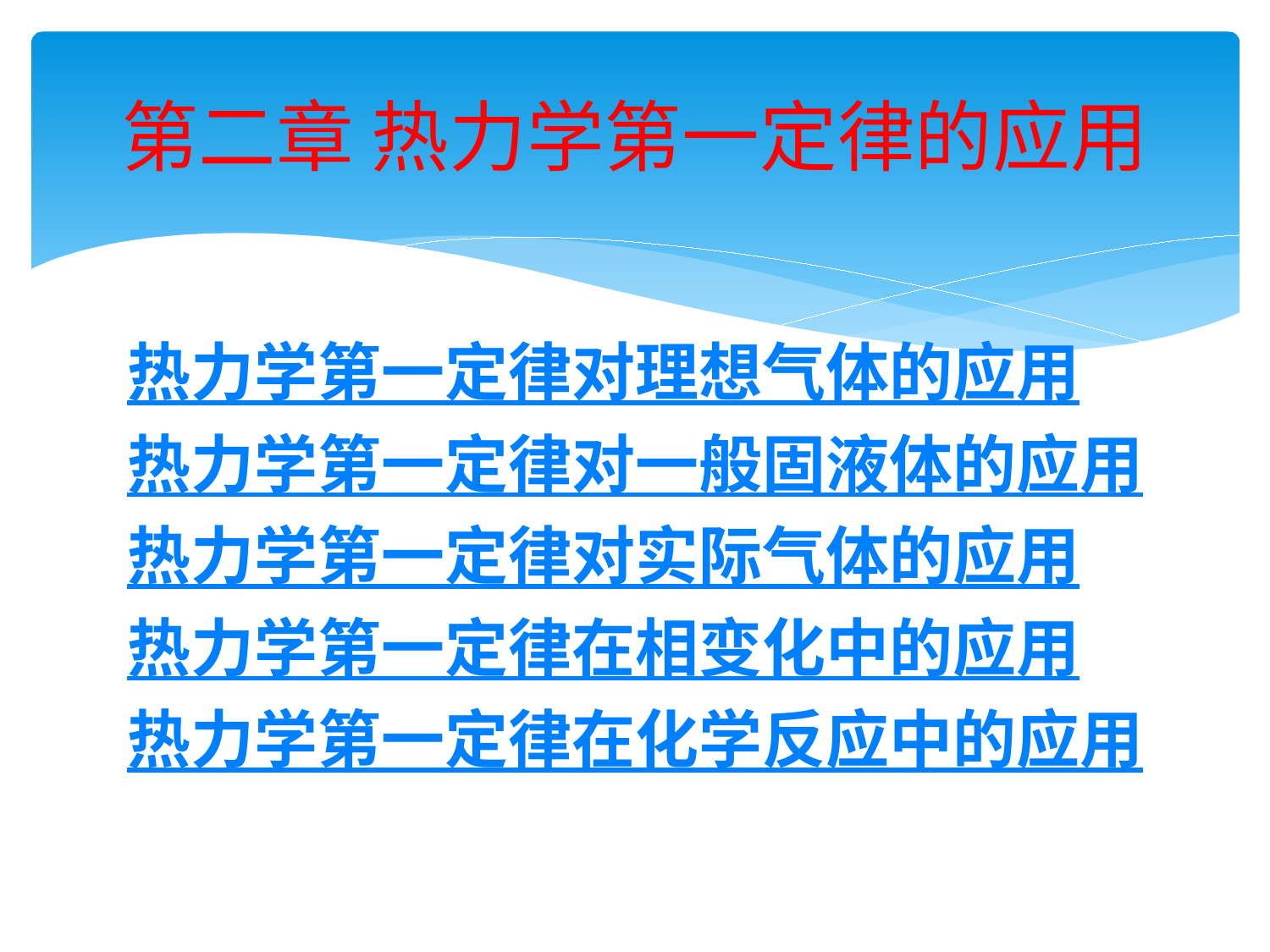

# 第二章 热力学第一定律的应用
热力学第一定律对理想气体的应用
热力学第一定律对一般固液体的应用
热力学第一定律对实际气体的应用
热力学第一定律在相变化中的应用
热力学第一定律在化学反应中的应用